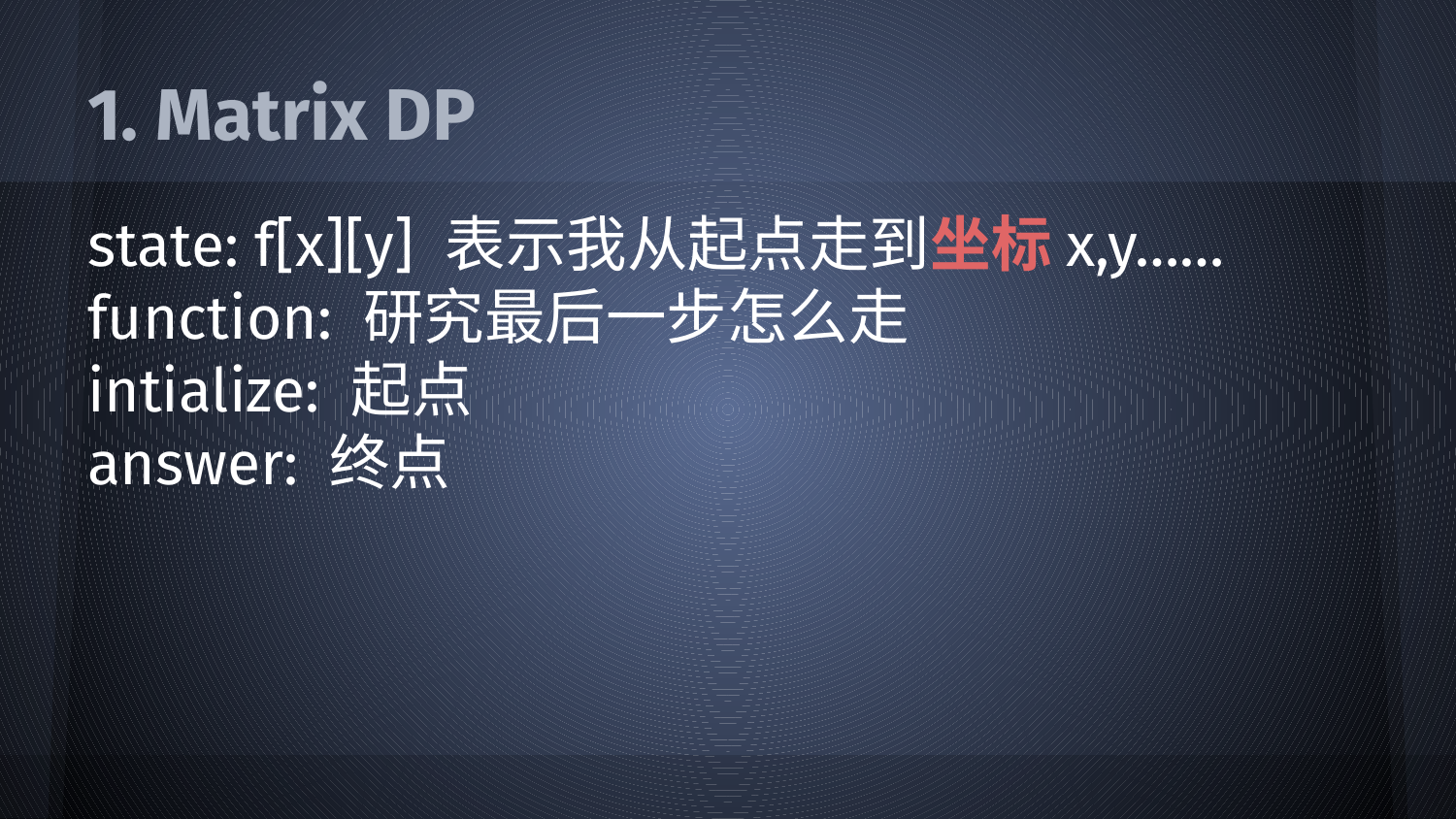

# 1. Matrix DP
state: f[x][y] 表示我从起点走到坐标x,y……
function: 研究最后一步怎么走
intialize: 起点
answer: 终点